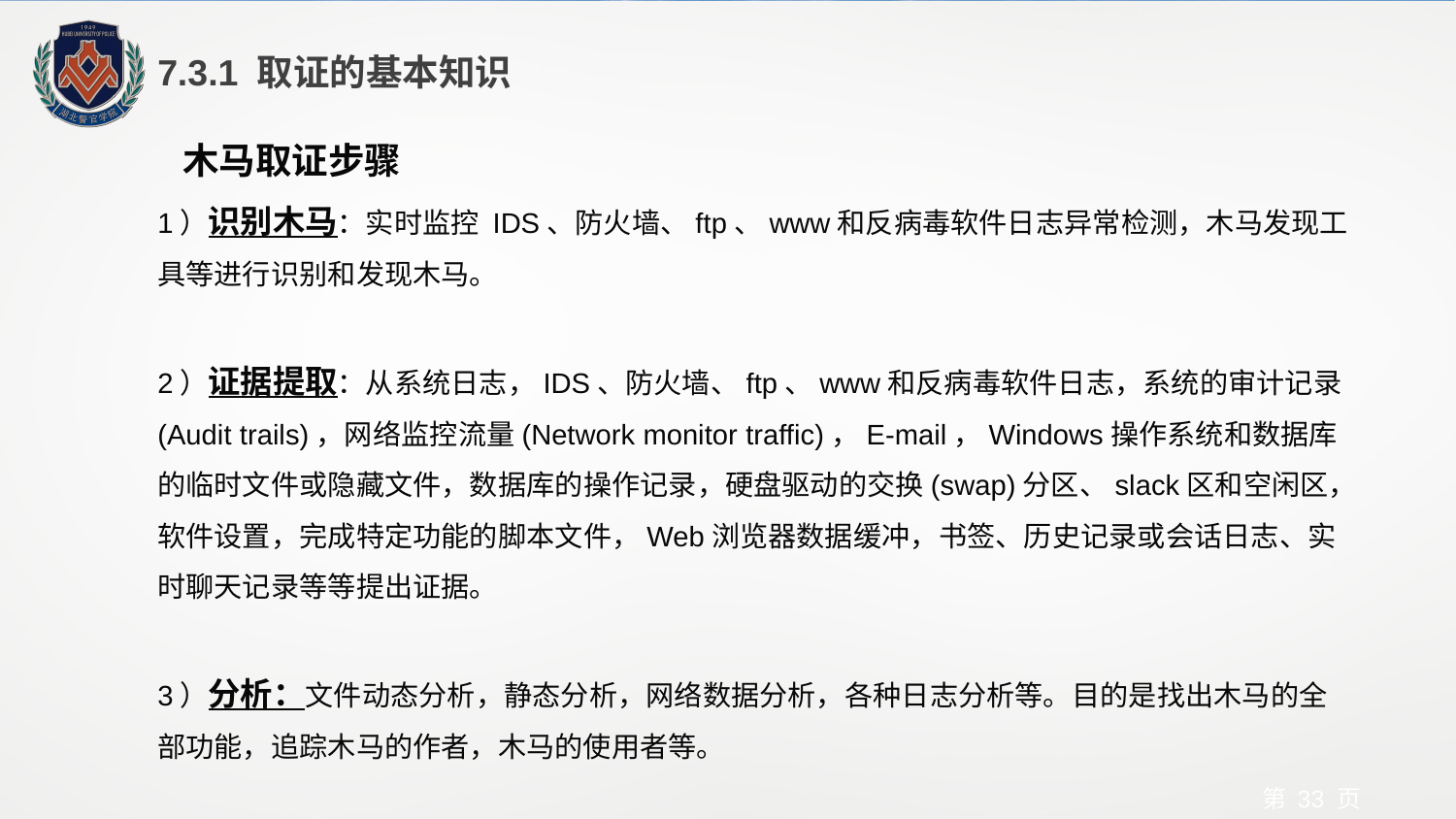

7.3.1 取证的基本知识
  木马取证步骤
1）识别木马：实时监控 IDS、防火墙、ftp、www和反病毒软件日志异常检测，木马发现工具等进行识别和发现木马。

2）证据提取：从系统日志，IDS、防火墙、ftp、www和反病毒软件日志，系统的审计记录(Audit trails)，网络监控流量(Network monitor traffic)，E-mail，Windows操作系统和数据库的临时文件或隐藏文件，数据库的操作记录，硬盘驱动的交换(swap)分区、slack区和空闲区，软件设置，完成特定功能的脚本文件，Web浏览器数据缓冲，书签、历史记录或会话日志、实时聊天记录等等提出证据。

3）分析：文件动态分析，静态分析，网络数据分析，各种日志分析等。目的是找出木马的全部功能，追踪木马的作者，木马的使用者等。